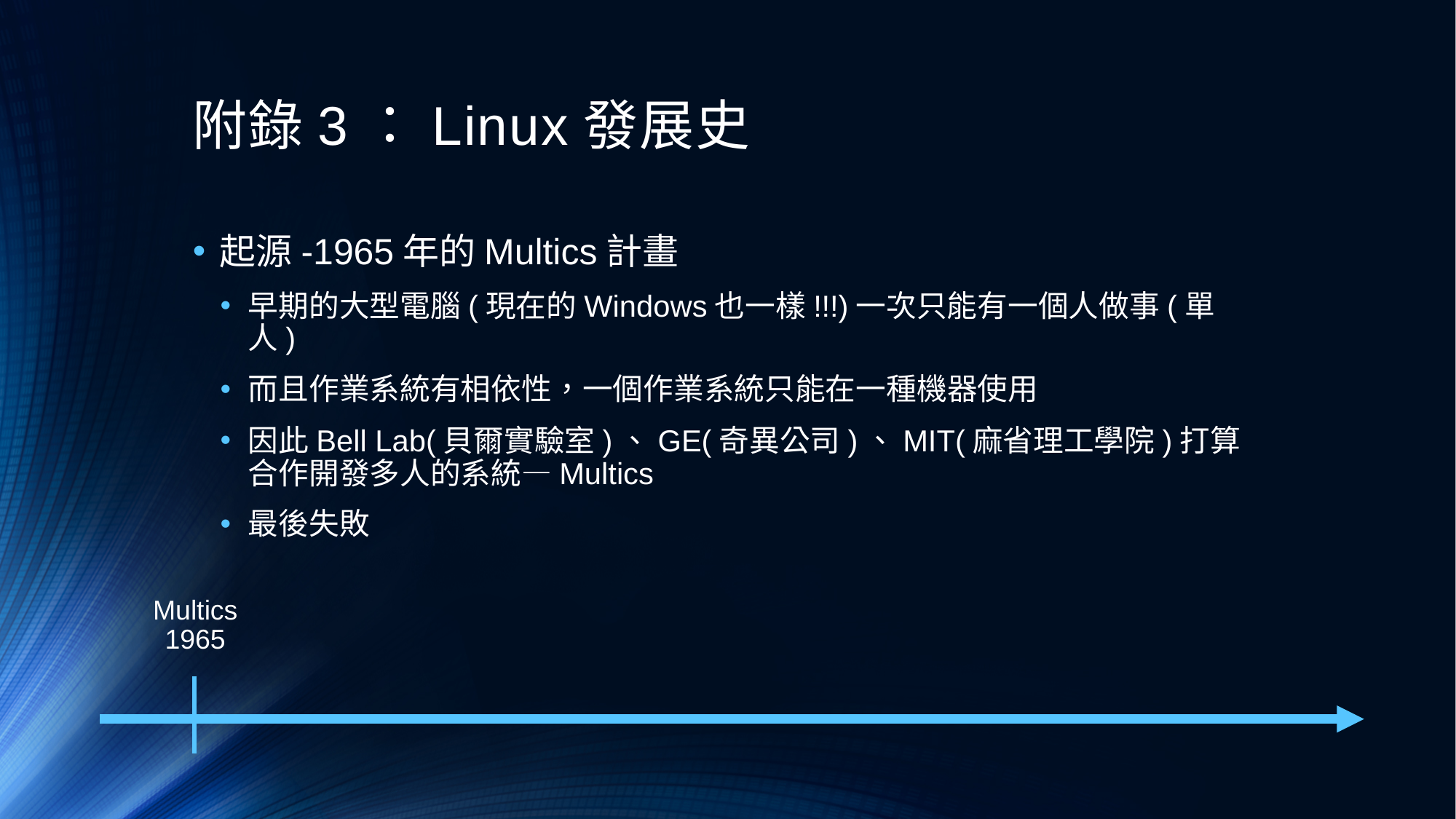

# 附錄3：Linux發展史
起源-1965年的Multics計畫
早期的大型電腦(現在的Windows也一樣!!!)一次只能有一個人做事(單人)
而且作業系統有相依性，一個作業系統只能在一種機器使用
因此Bell Lab(貝爾實驗室)、GE(奇異公司)、MIT(麻省理工學院)打算合作開發多人的系統—Multics
最後失敗

Multics
1965